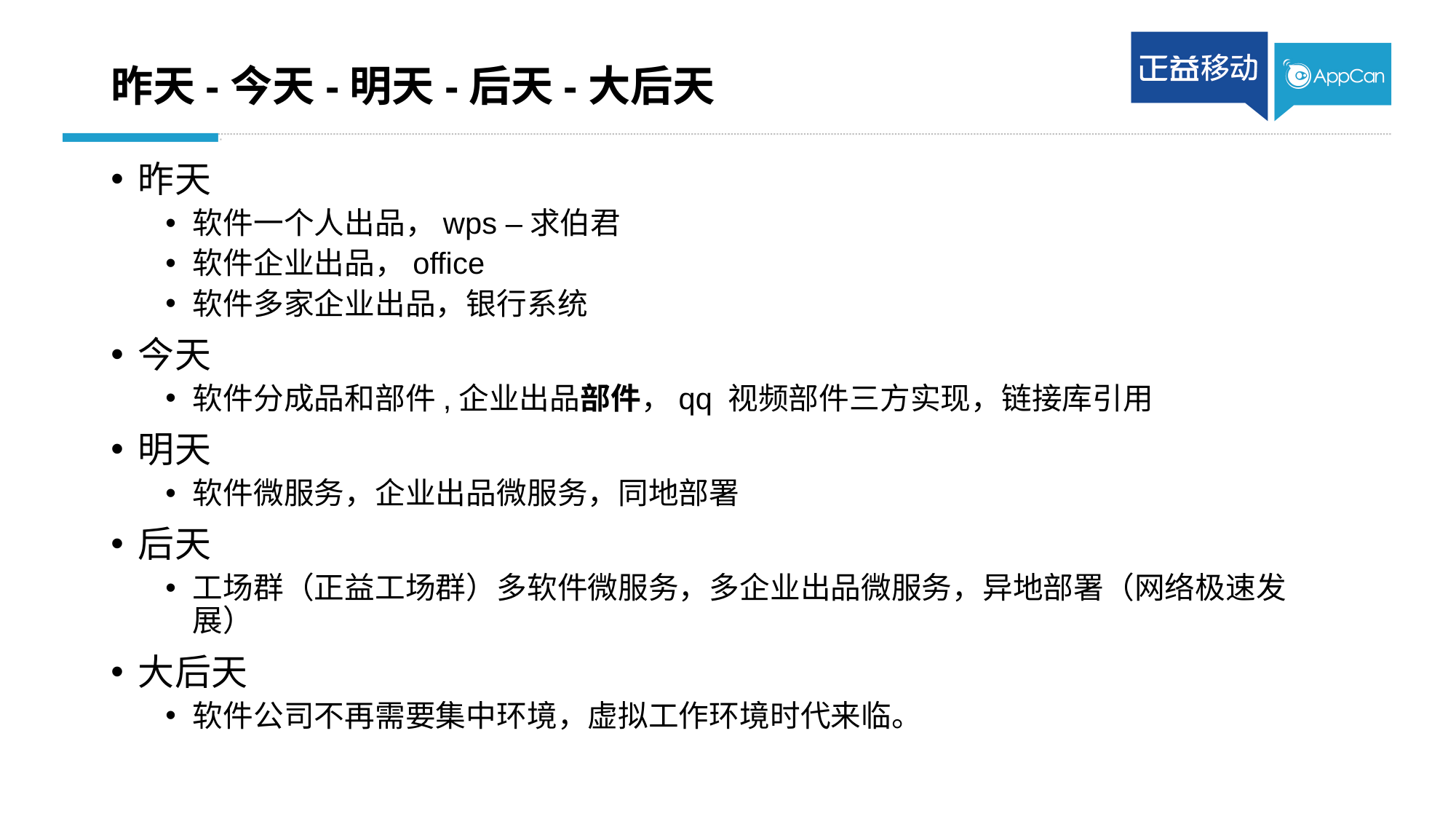

# 昨天-今天-明天-后天-大后天
昨天
软件一个人出品，wps –求伯君
软件企业出品，office
软件多家企业出品，银行系统
今天
软件分成品和部件,企业出品部件，qq 视频部件三方实现，链接库引用
明天
软件微服务，企业出品微服务，同地部署
后天
工场群（正益工场群）多软件微服务，多企业出品微服务，异地部署（网络极速发展）
大后天
软件公司不再需要集中环境，虚拟工作环境时代来临。